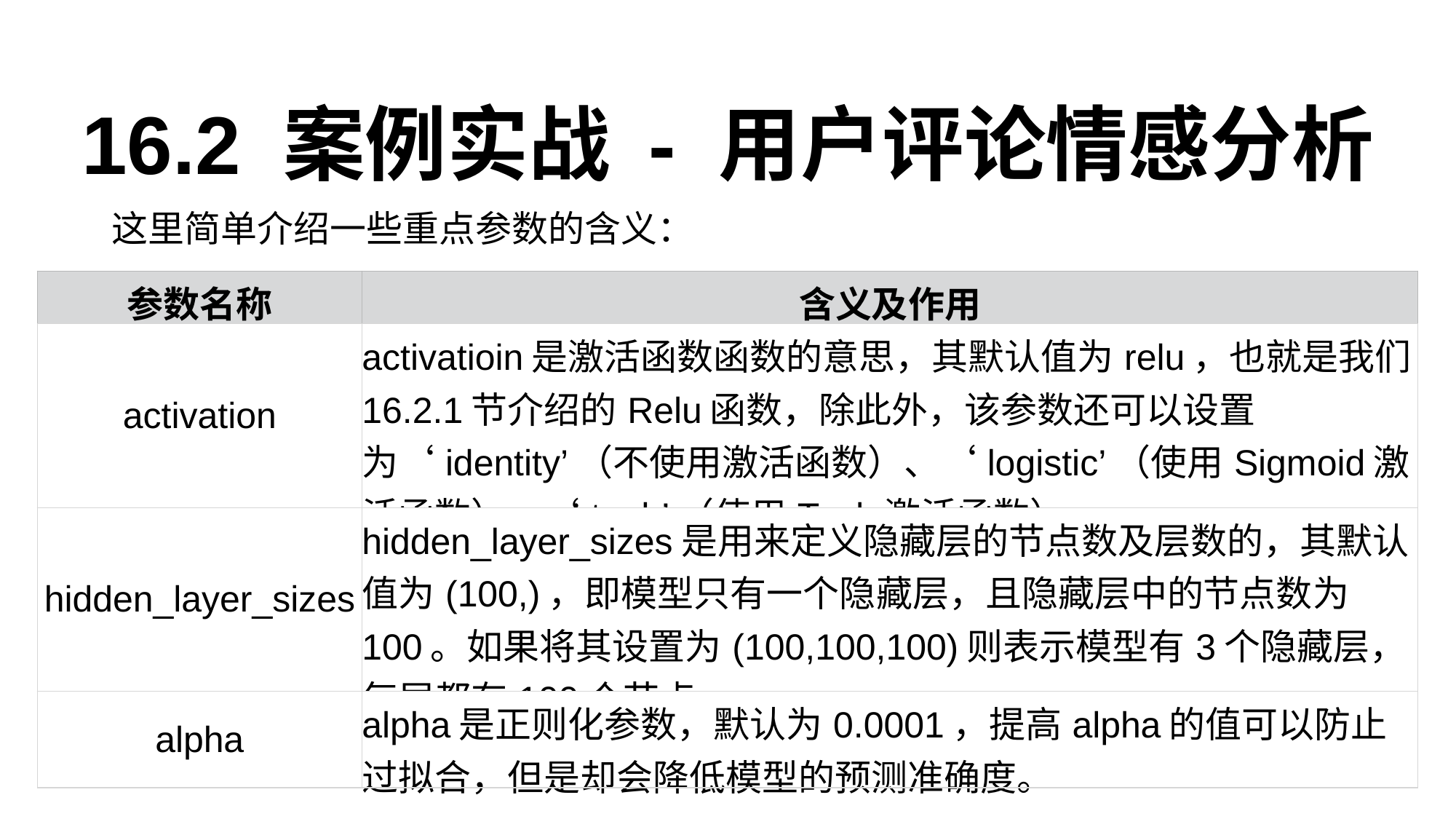

16.2 案例实战 - 用户评论情感分析
这里简单介绍一些重点参数的含义：
| 参数名称 | 含义及作用 |
| --- | --- |
| activation | activatioin是激活函数函数的意思，其默认值为relu，也就是我们16.2.1节介绍的Relu函数，除此外，该参数还可以设置为‘identity’（不使用激活函数）、‘logistic’（使用Sigmoid激活函数），‘tanh’（使用Tanh激活函数）。 |
| hidden\_layer\_sizes | hidden\_layer\_sizes是用来定义隐藏层的节点数及层数的，其默认值为(100,)，即模型只有一个隐藏层，且隐藏层中的节点数为100。如果将其设置为(100,100,100)则表示模型有3个隐藏层，每层都有100个节点。 |
| alpha | alpha是正则化参数，默认为0.0001，提高alpha的值可以防止过拟合，但是却会降低模型的预测准确度。 |